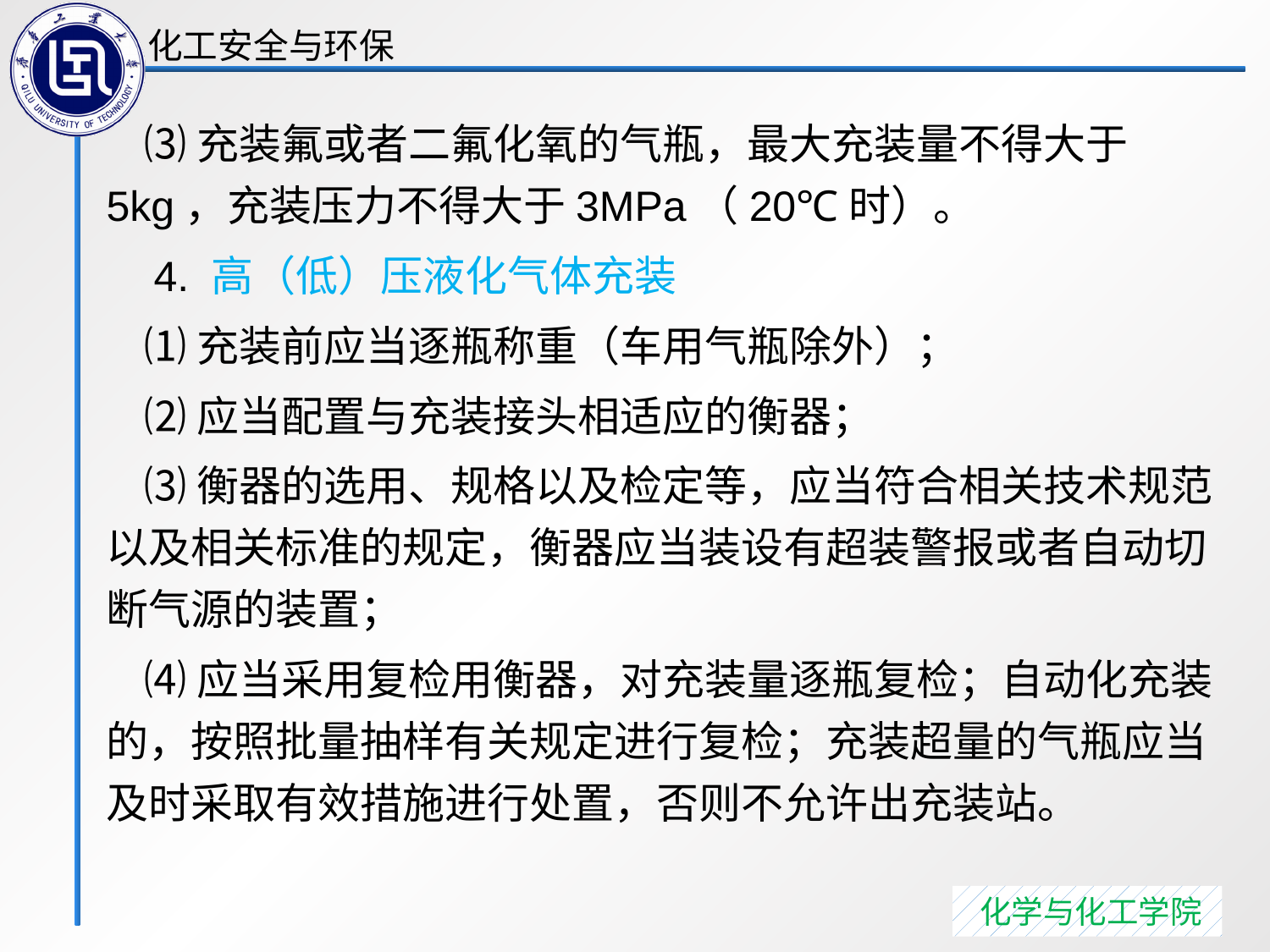

⑶充装氟或者二氟化氧的气瓶，最大充装量不得大于 5kg，充装压力不得大于3MPa（20℃时）。
    4. 高（低）压液化气体充装
    ⑴充装前应当逐瓶称重（车用气瓶除外）；
    ⑵应当配置与充装接头相适应的衡器；
    ⑶衡器的选用、规格以及检定等，应当符合相关技术规范以及相关标准的规定，衡器应当装设有超装警报或者自动切断气源的装置；
    ⑷应当采用复检用衡器，对充装量逐瓶复检；自动化充装的，按照批量抽样有关规定进行复检；充装超量的气瓶应当及时采取有效措施进行处置，否则不允许出充装站。